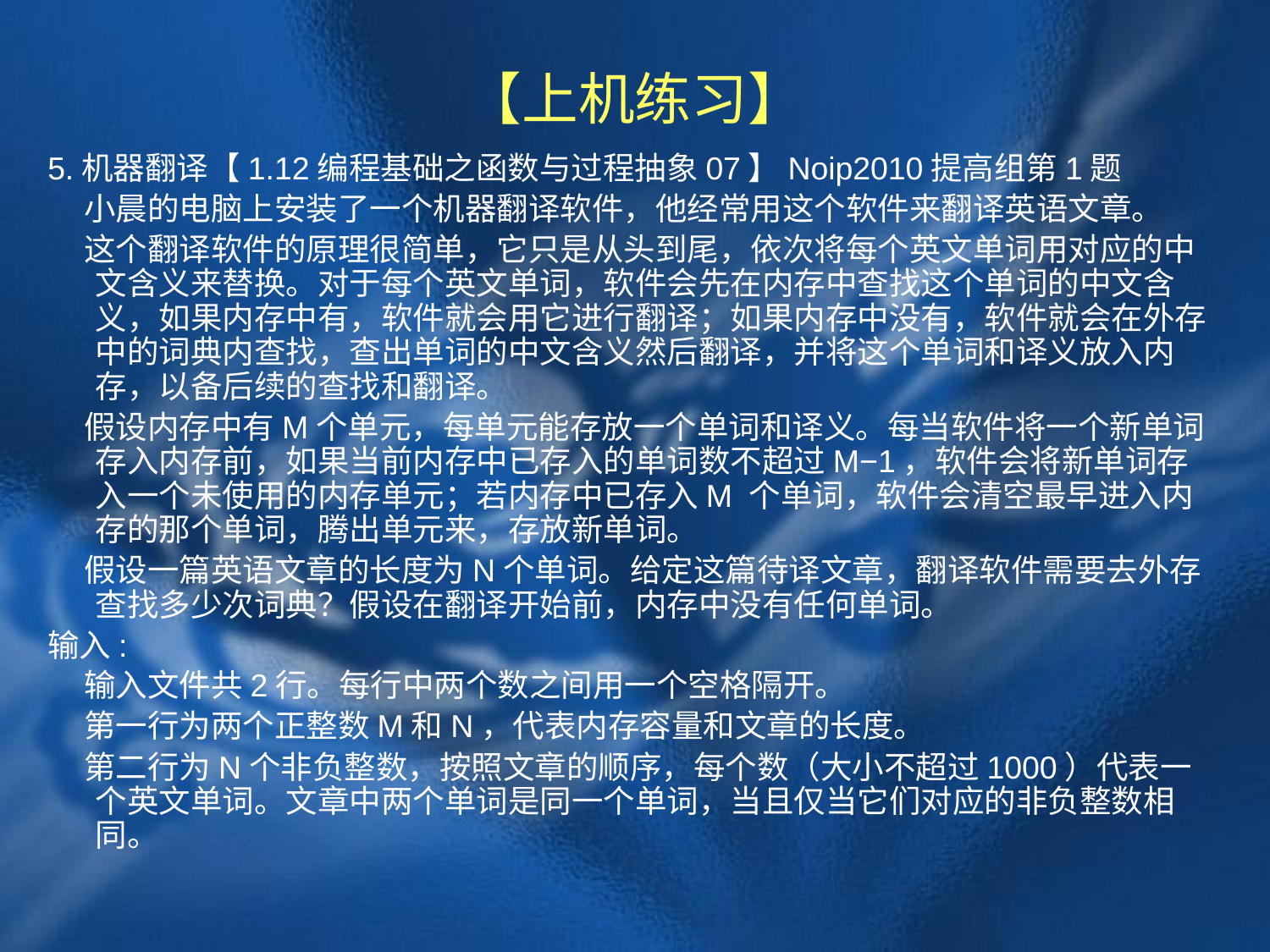

# 【上机练习】
5.机器翻译【1.12编程基础之函数与过程抽象07】Noip2010提高组第1题
    小晨的电脑上安装了一个机器翻译软件，他经常用这个软件来翻译英语文章。
    这个翻译软件的原理很简单，它只是从头到尾，依次将每个英文单词用对应的中文含义来替换。对于每个英文单词，软件会先在内存中查找这个单词的中文含义，如果内存中有，软件就会用它进行翻译；如果内存中没有，软件就会在外存中的词典内查找，查出单词的中文含义然后翻译，并将这个单词和译义放入内存，以备后续的查找和翻译。
    假设内存中有M个单元，每单元能存放一个单词和译义。每当软件将一个新单词存入内存前，如果当前内存中已存入的单词数不超过M−1，软件会将新单词存入一个未使用的内存单元；若内存中已存入M 个单词，软件会清空最早进入内存的那个单词，腾出单元来，存放新单词。
    假设一篇英语文章的长度为N个单词。给定这篇待译文章，翻译软件需要去外存查找多少次词典？假设在翻译开始前，内存中没有任何单词。
输入:
    输入文件共2行。每行中两个数之间用一个空格隔开。
    第一行为两个正整数M和N，代表内存容量和文章的长度。
    第二行为N个非负整数，按照文章的顺序，每个数（大小不超过1000）代表一个英文单词。文章中两个单词是同一个单词，当且仅当它们对应的非负整数相同。